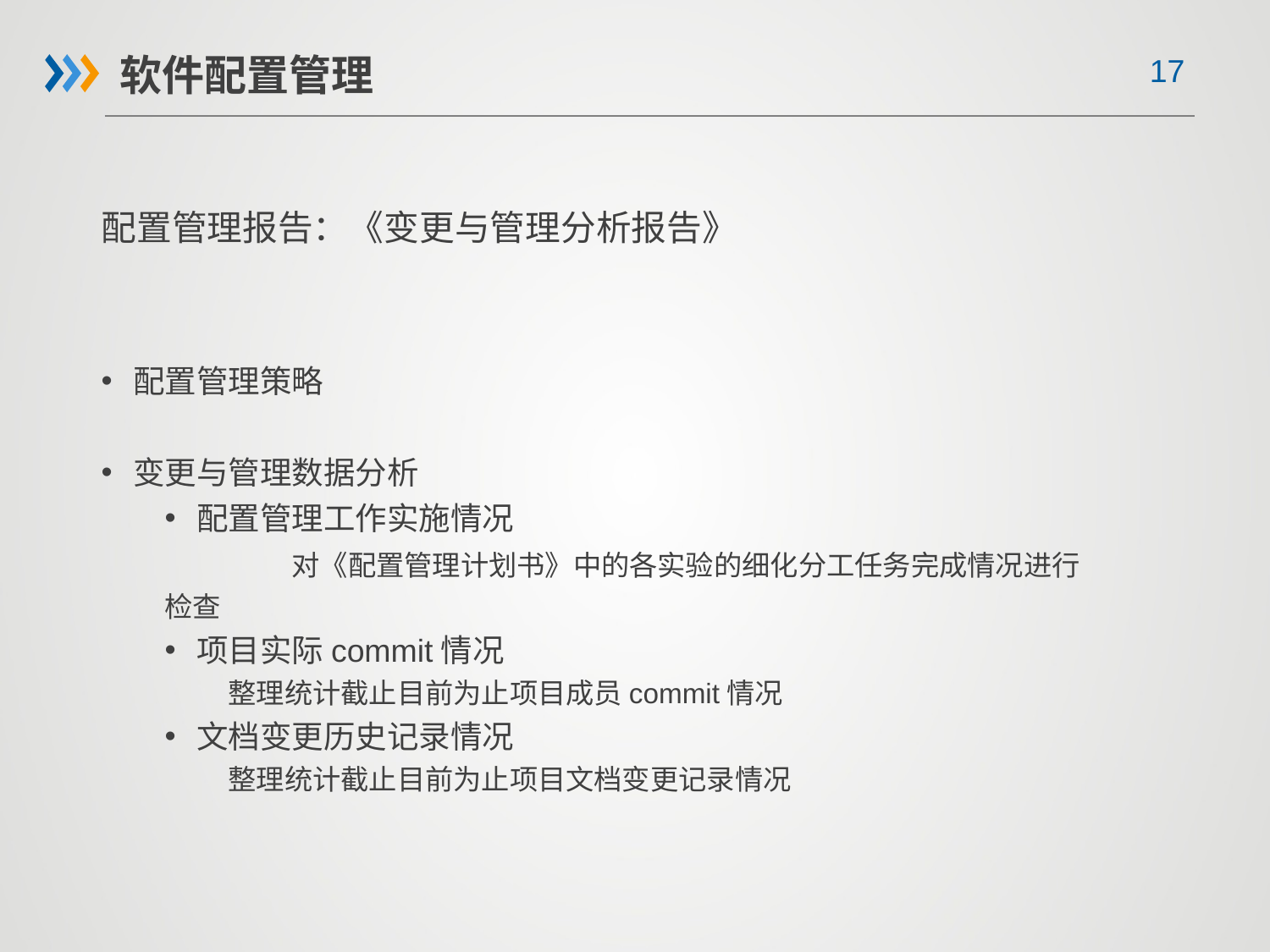

软件配置管理
配置管理报告：《变更与管理分析报告》
配置管理策略

变更与管理数据分析
配置管理工作实施情况
	对《配置管理计划书》中的各实验的细化分工任务完成情况进行检查
项目实际commit情况
整理统计截止目前为止项目成员commit情况
文档变更历史记录情况
整理统计截止目前为止项目文档变更记录情况